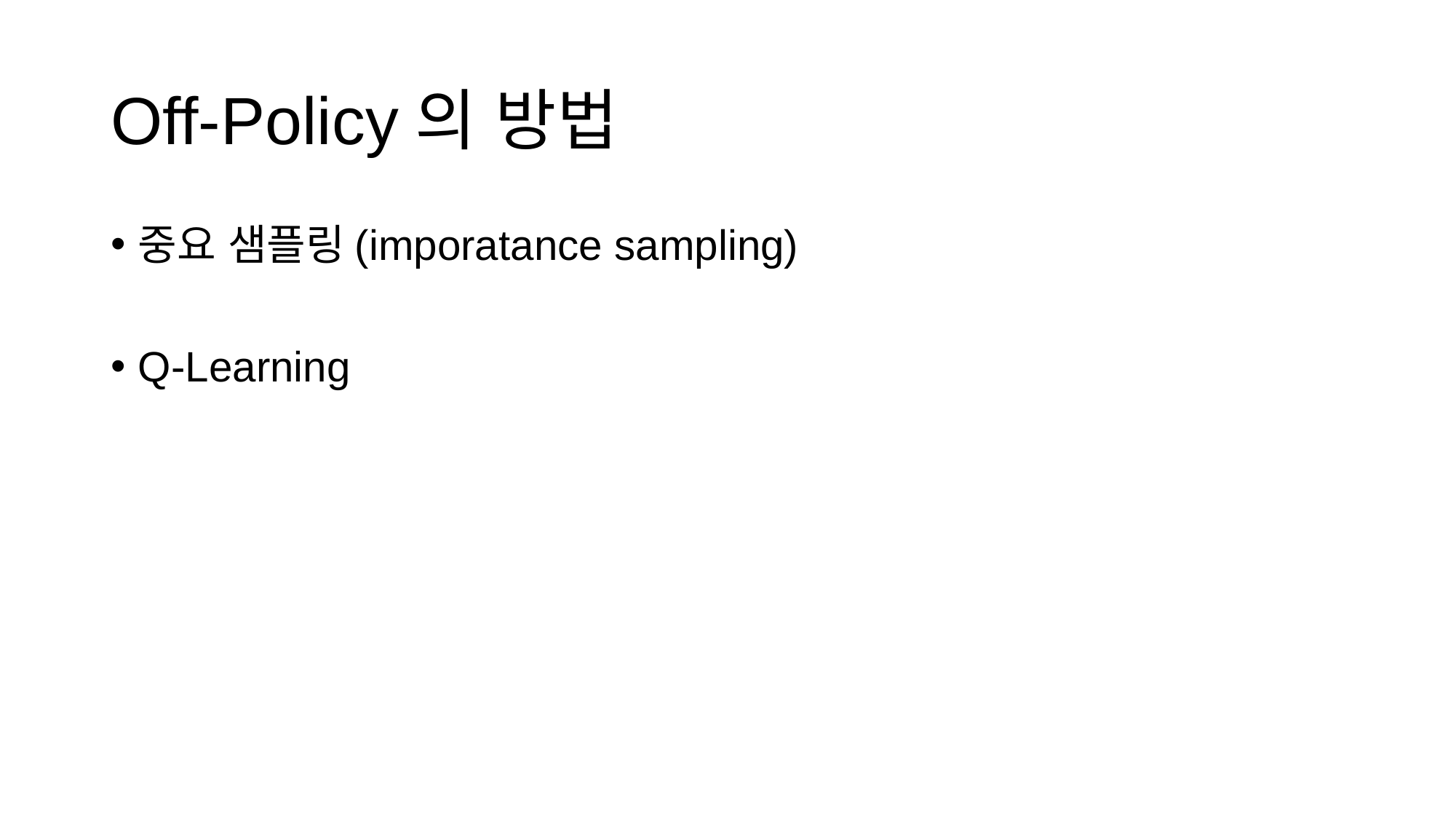

# Off-Policy의 방법
중요 샘플링(imporatance sampling)

Q-Learning